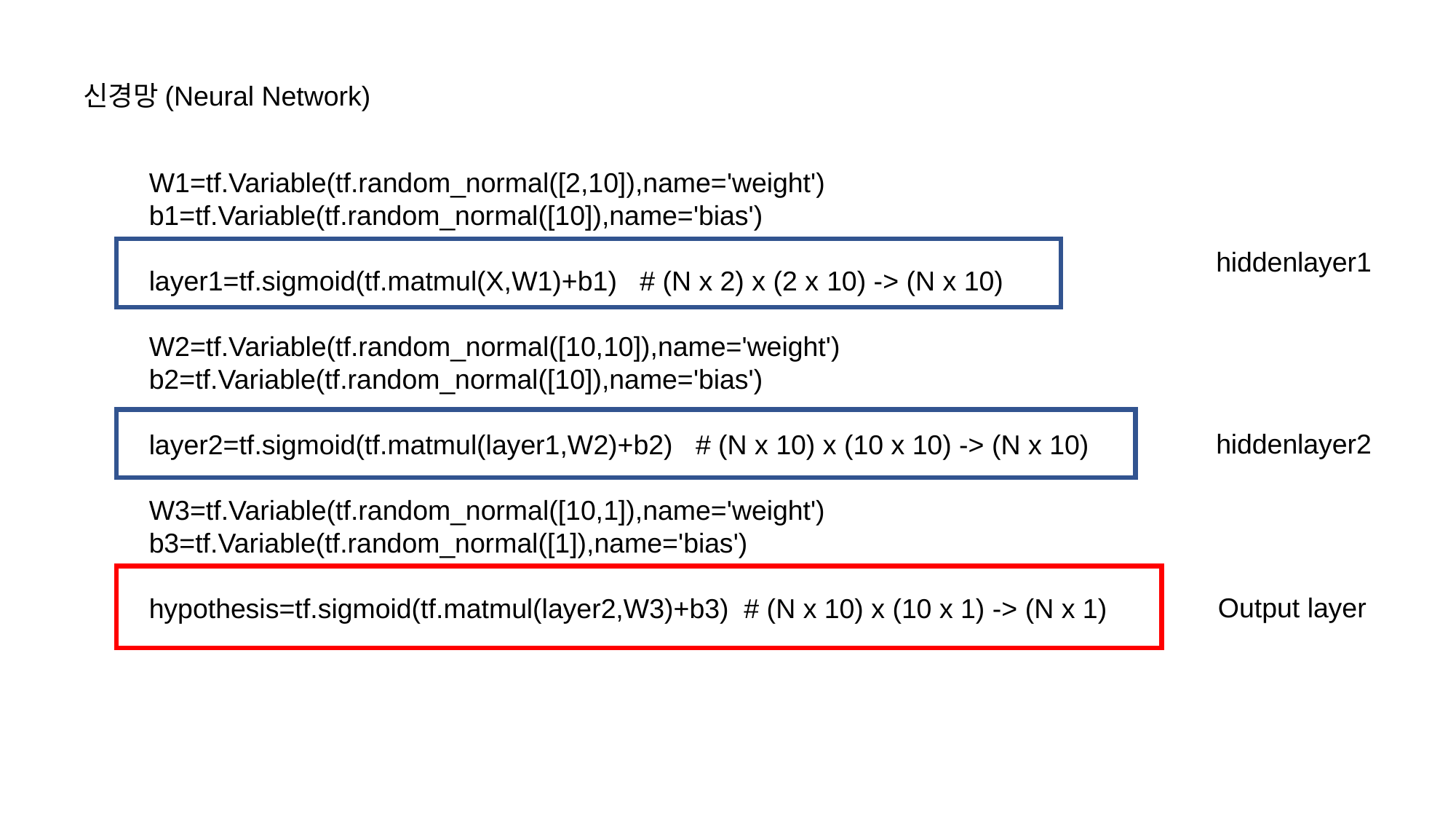

신경망(Neural Network)
W1=tf.Variable(tf.random_normal([2,10]),name='weight')
b1=tf.Variable(tf.random_normal([10]),name='bias')

layer1=tf.sigmoid(tf.matmul(X,W1)+b1)   # (N x 2) x (2 x 10) -> (N x 10)

W2=tf.Variable(tf.random_normal([10,10]),name='weight')
b2=tf.Variable(tf.random_normal([10]),name='bias')

layer2=tf.sigmoid(tf.matmul(layer1,W2)+b2)   # (N x 10) x (10 x 10) -> (N x 10)

W3=tf.Variable(tf.random_normal([10,1]),name='weight')
b3=tf.Variable(tf.random_normal([1]),name='bias')

hypothesis=tf.sigmoid(tf.matmul(layer2,W3)+b3)  # (N x 10) x (10 x 1) -> (N x 1)

hiddenlayer1

hiddenlayer2

Output layer